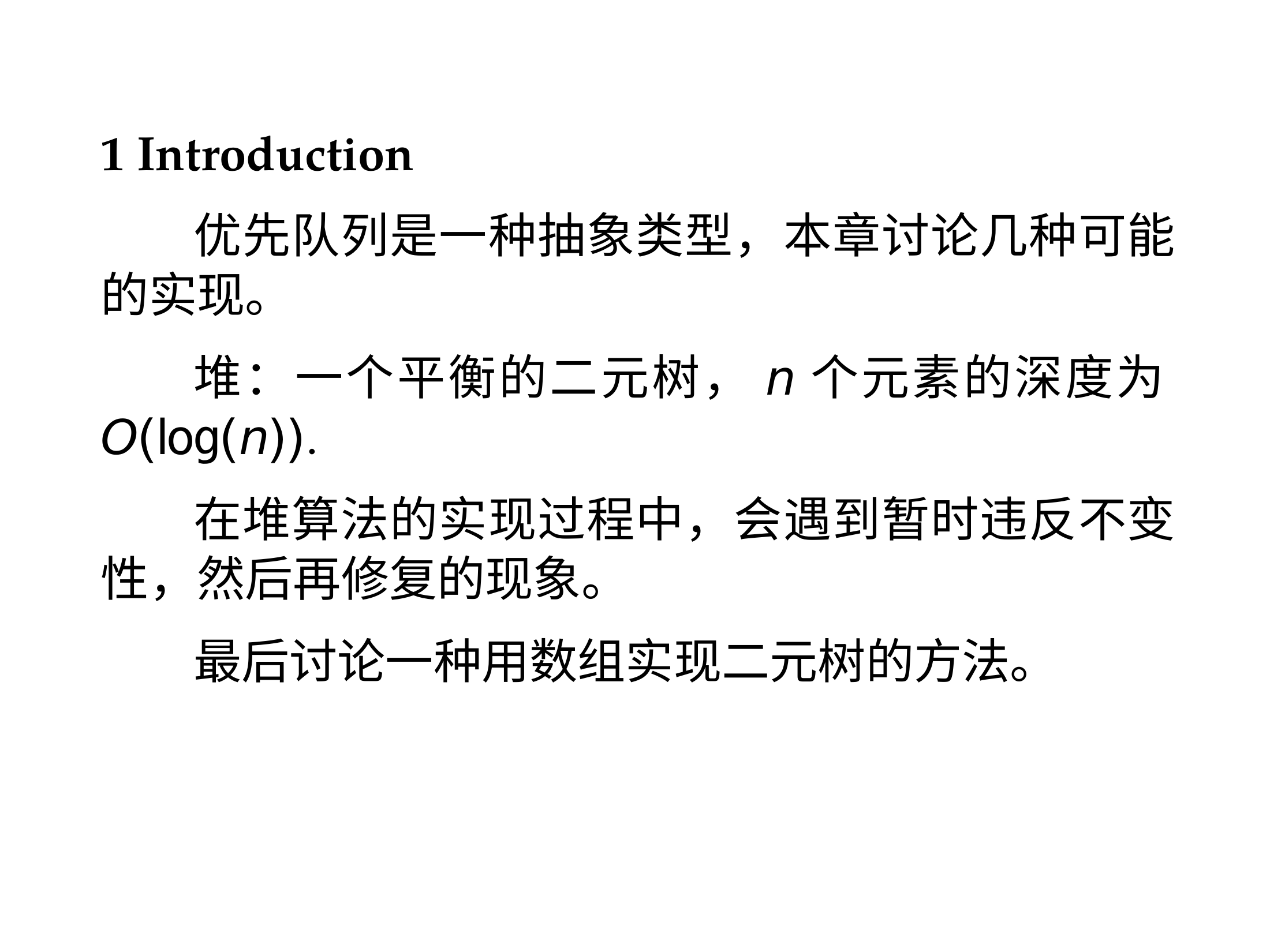

Introduction
优先队列是一种抽象类型，本章讨论几种可能的实现。
堆：一个平衡的二元树，n个元素的深度为O(log(n)).
在堆算法的实现过程中，会遇到暂时违反不变性，然后再修复的现象。
最后讨论一种用数组实现二元树的方法。